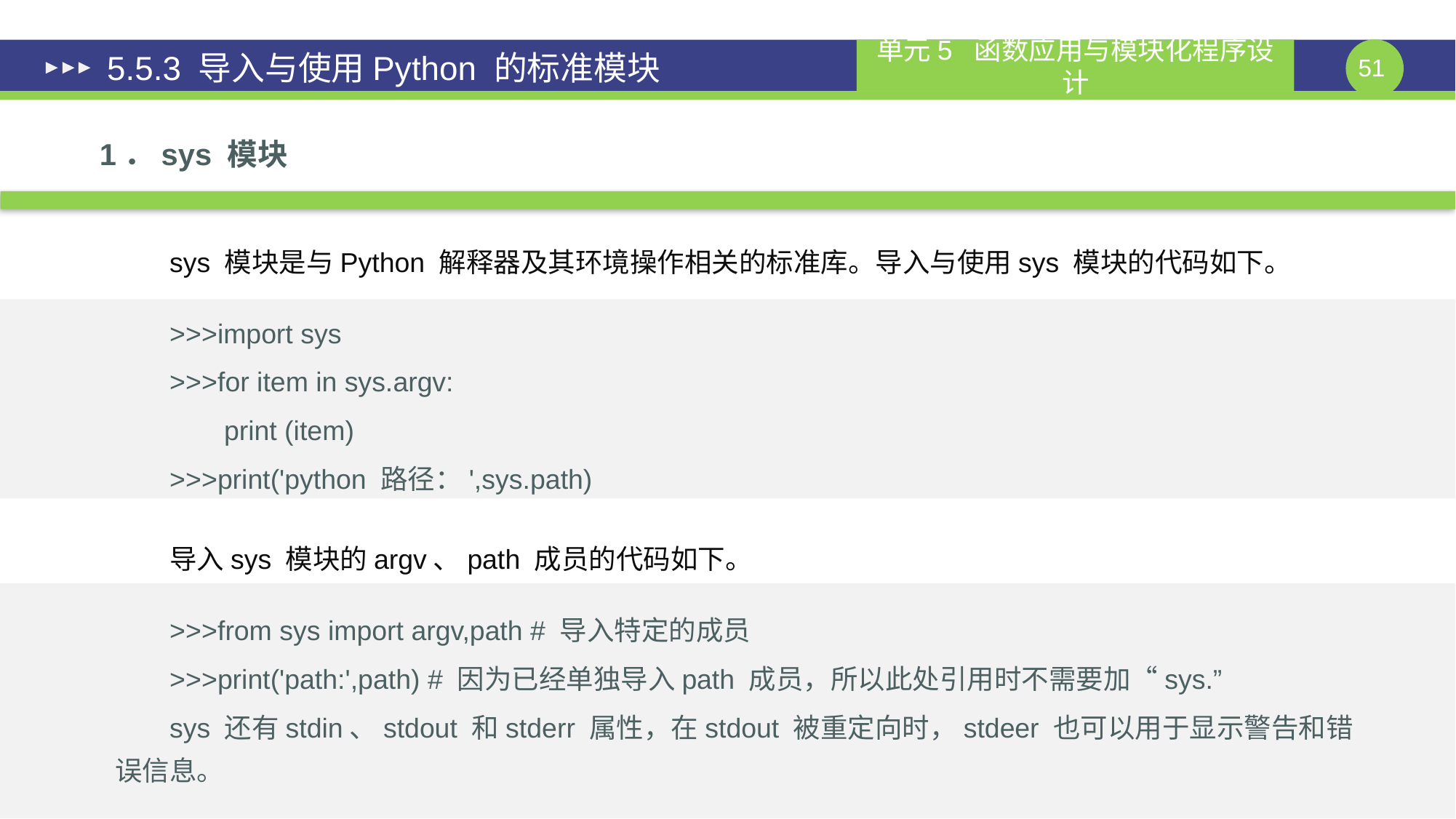

# 5.5.3 导入与使用Python 的标准模块
1．sys 模块

sys 模块是与Python 解释器及其环境操作相关的标准库。导入与使用sys 模块的代码如下。
>>>import sys
>>>for item in sys.argv:
	print (item)
>>>print('python 路径：',sys.path)

导入sys 模块的argv、path 成员的代码如下。

>>>from sys import argv,path # 导入特定的成员
>>>print('path:',path) # 因为已经单独导入path 成员，所以此处引用时不需要加“sys.”
sys 还有stdin、stdout 和stderr 属性，在stdout 被重定向时，stdeer 也可以用于显示警告和错误信息。